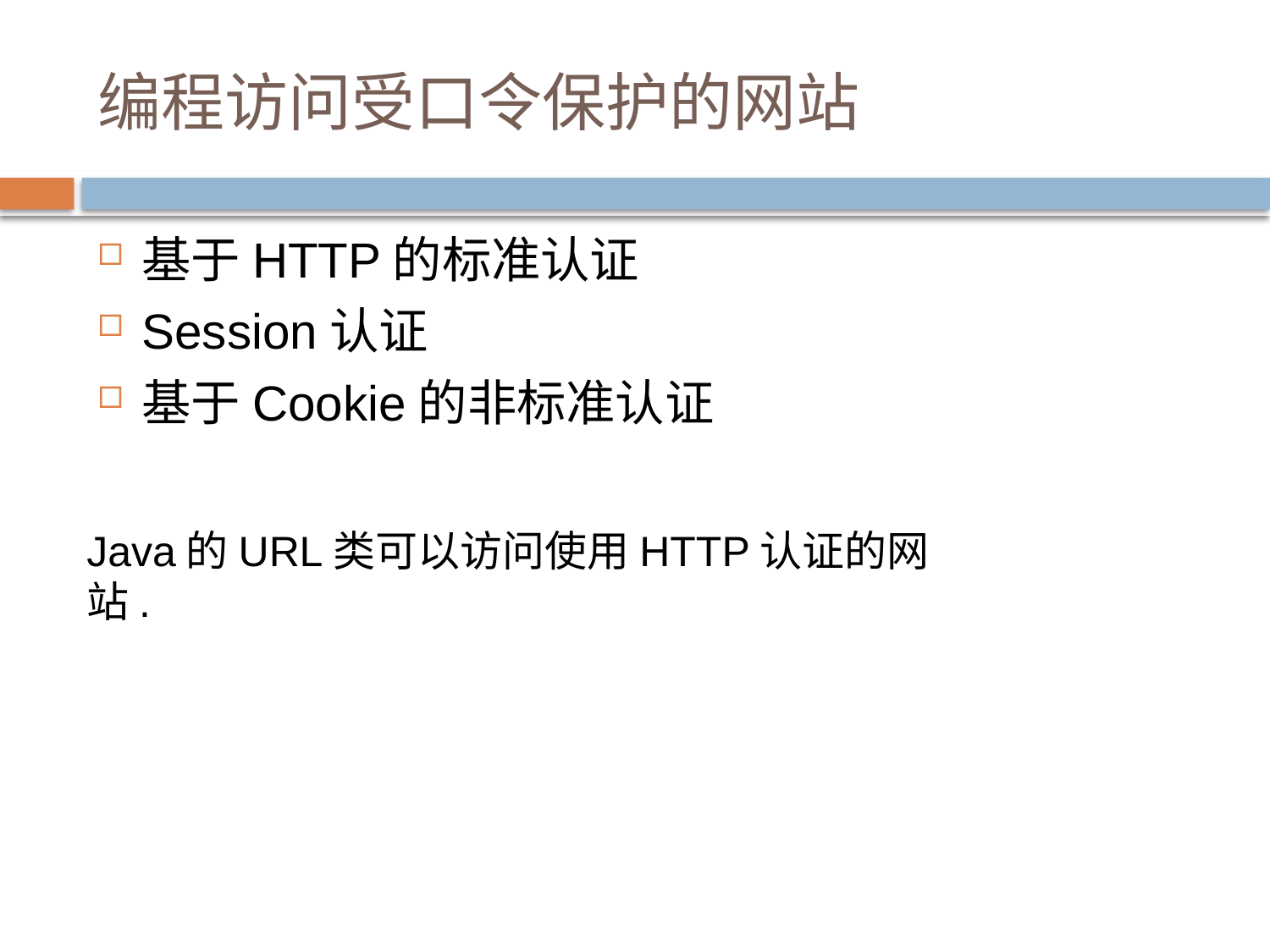

# 编程访问受口令保护的网站

基于HTTP的标准认证
Session认证
基于Cookie的非标准认证

Java的URL类可以访问使用HTTP认证的网站.